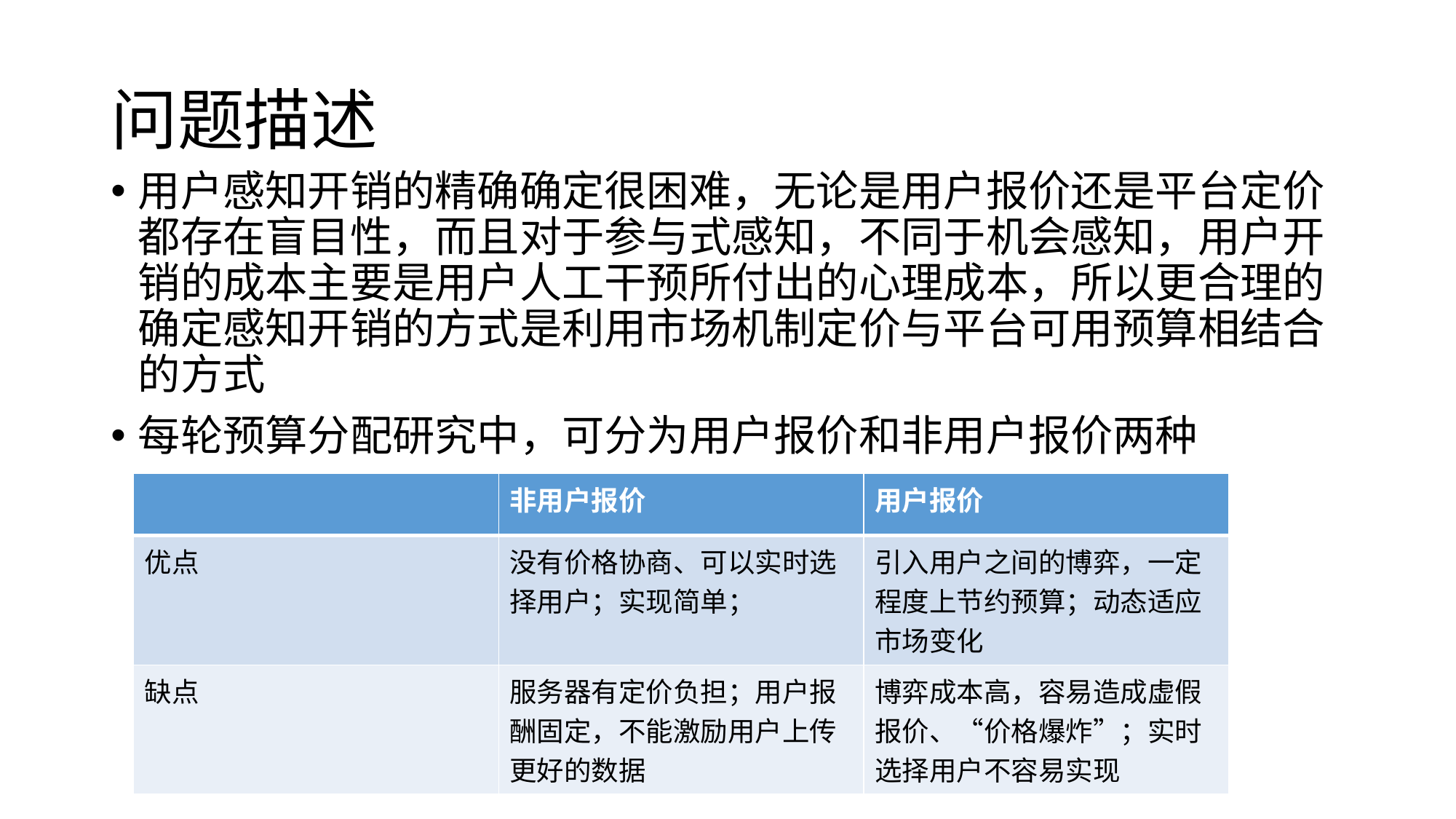

# 问题描述
用户感知开销的精确确定很困难，无论是用户报价还是平台定价都存在盲目性，而且对于参与式感知，不同于机会感知，用户开销的成本主要是用户人工干预所付出的心理成本，所以更合理的确定感知开销的方式是利用市场机制定价与平台可用预算相结合的方式
每轮预算分配研究中，可分为用户报价和非用户报价两种

|  | 非用户报价 | 用户报价 |
| --- | --- | --- |
| 优点 | 没有价格协商、可以实时选择用户；实现简单； | 引入用户之间的博弈，一定程度上节约预算；动态适应市场变化 |
| 缺点 | 服务器有定价负担；用户报酬固定，不能激励用户上传更好的数据 | 博弈成本高，容易造成虚假报价、“价格爆炸”；实时选择用户不容易实现 |